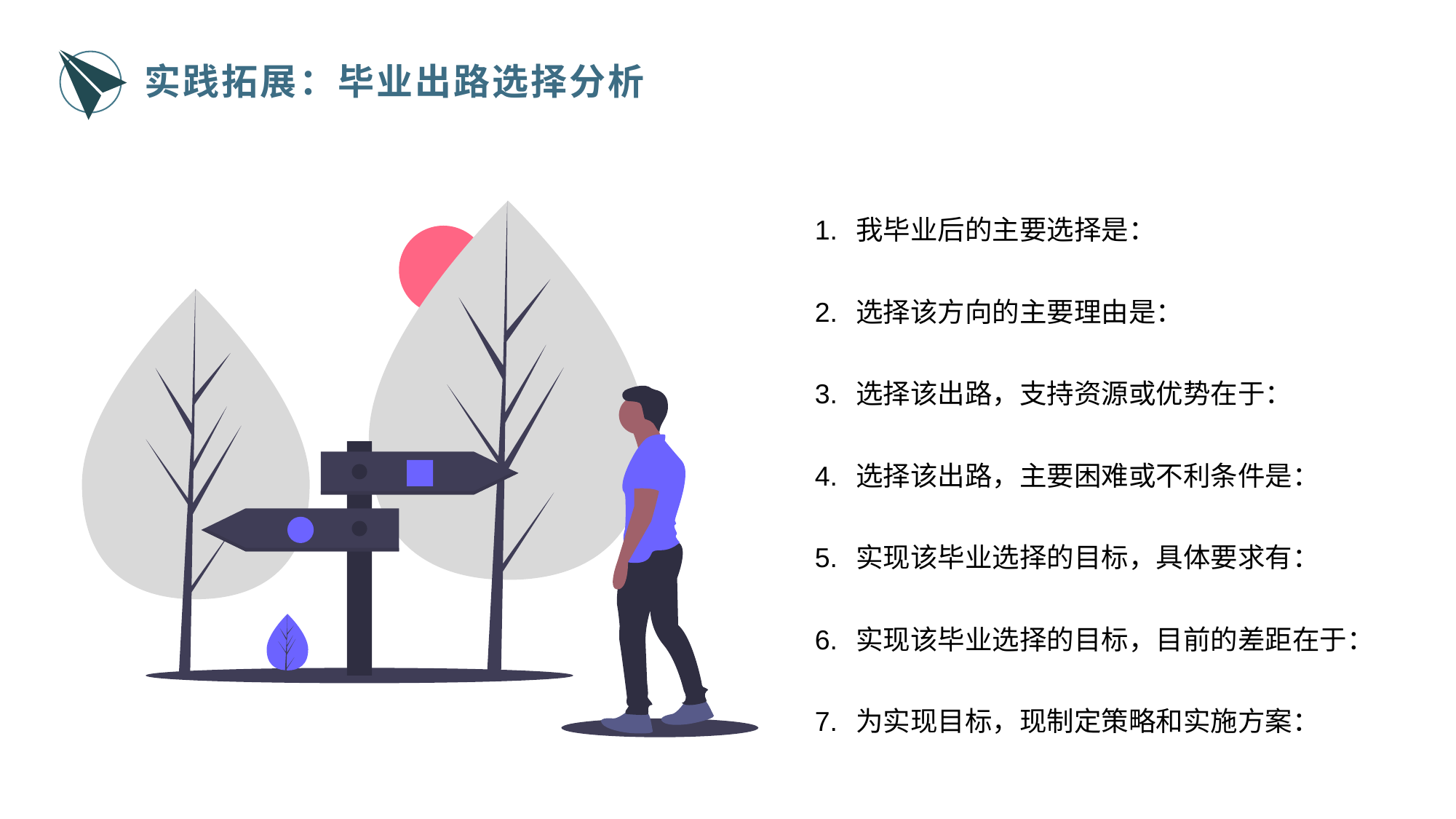

实践拓展：毕业出路选择分析
我毕业后的主要选择是：
选择该方向的主要理由是：
选择该出路，支持资源或优势在于：
选择该出路，主要困难或不利条件是：
实现该毕业选择的目标，具体要求有：
实现该毕业选择的目标，目前的差距在于：
为实现目标，现制定策略和实施方案：